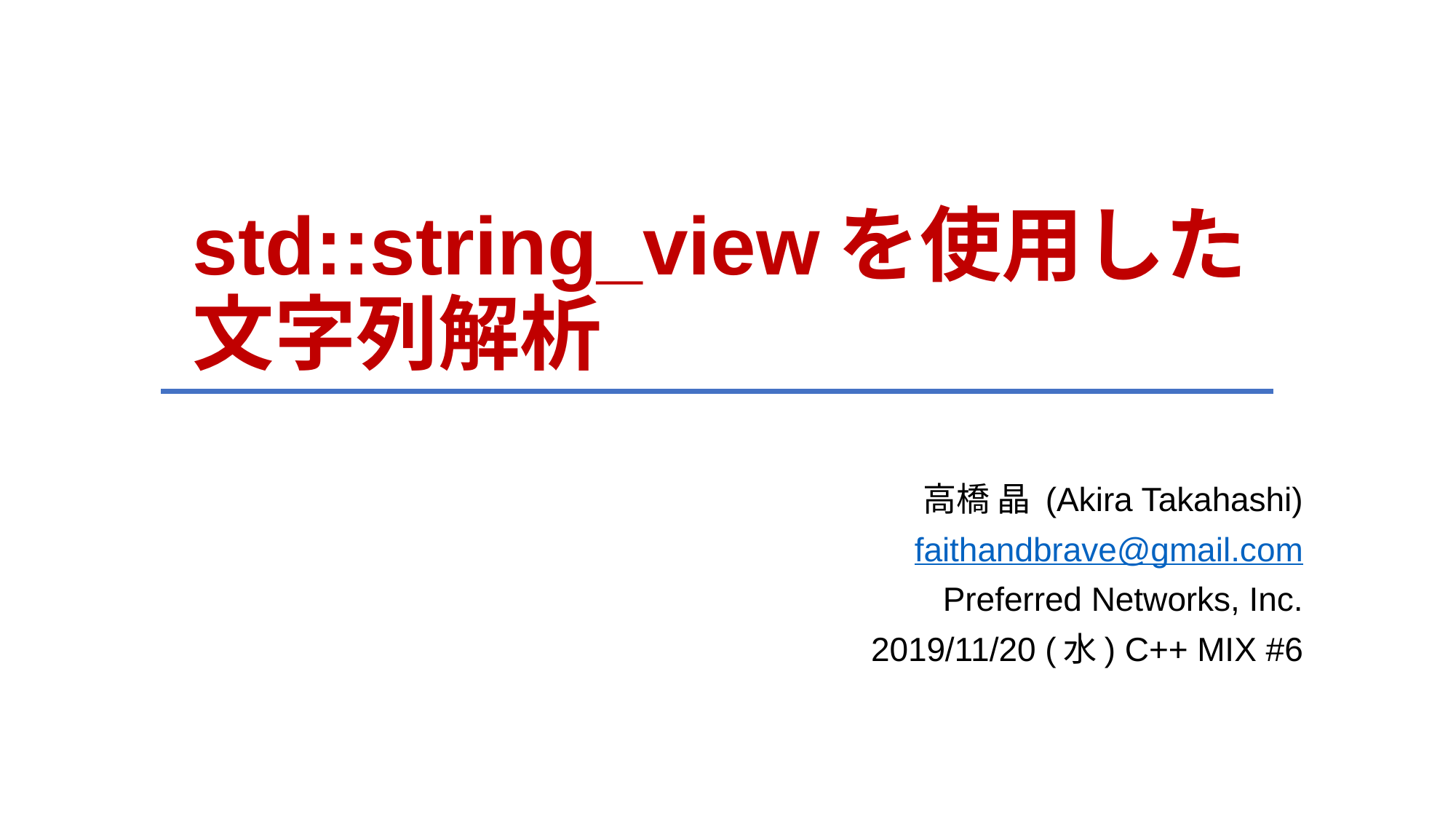

# std::string_viewを使用した 文字列解析
高橋 晶 (Akira Takahashi)
faithandbrave@gmail.com
Preferred Networks, Inc.
2019/11/20 (水) C++ MIX #6